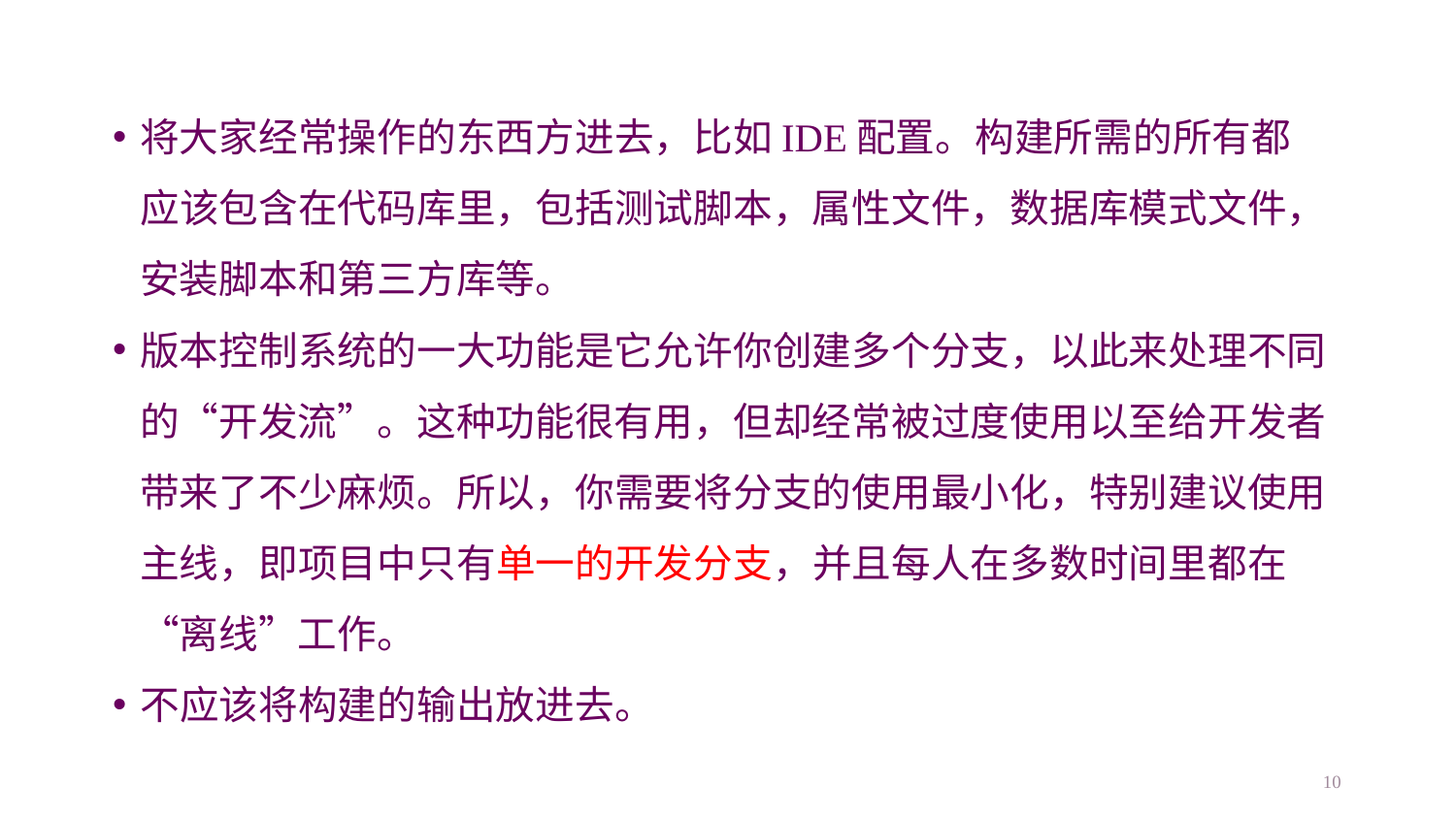

将大家经常操作的东西方进去，比如IDE配置。构建所需的所有都应该包含在代码库里，包括测试脚本，属性文件，数据库模式文件，安装脚本和第三方库等。
版本控制系统的一大功能是它允许你创建多个分支，以此来处理不同的“开发流”。这种功能很有用，但却经常被过度使用以至给开发者带来了不少麻烦。所以，你需要将分支的使用最小化，特别建议使用主线，即项目中只有单一的开发分支，并且每人在多数时间里都在“离线”工作。
不应该将构建的输出放进去。

10